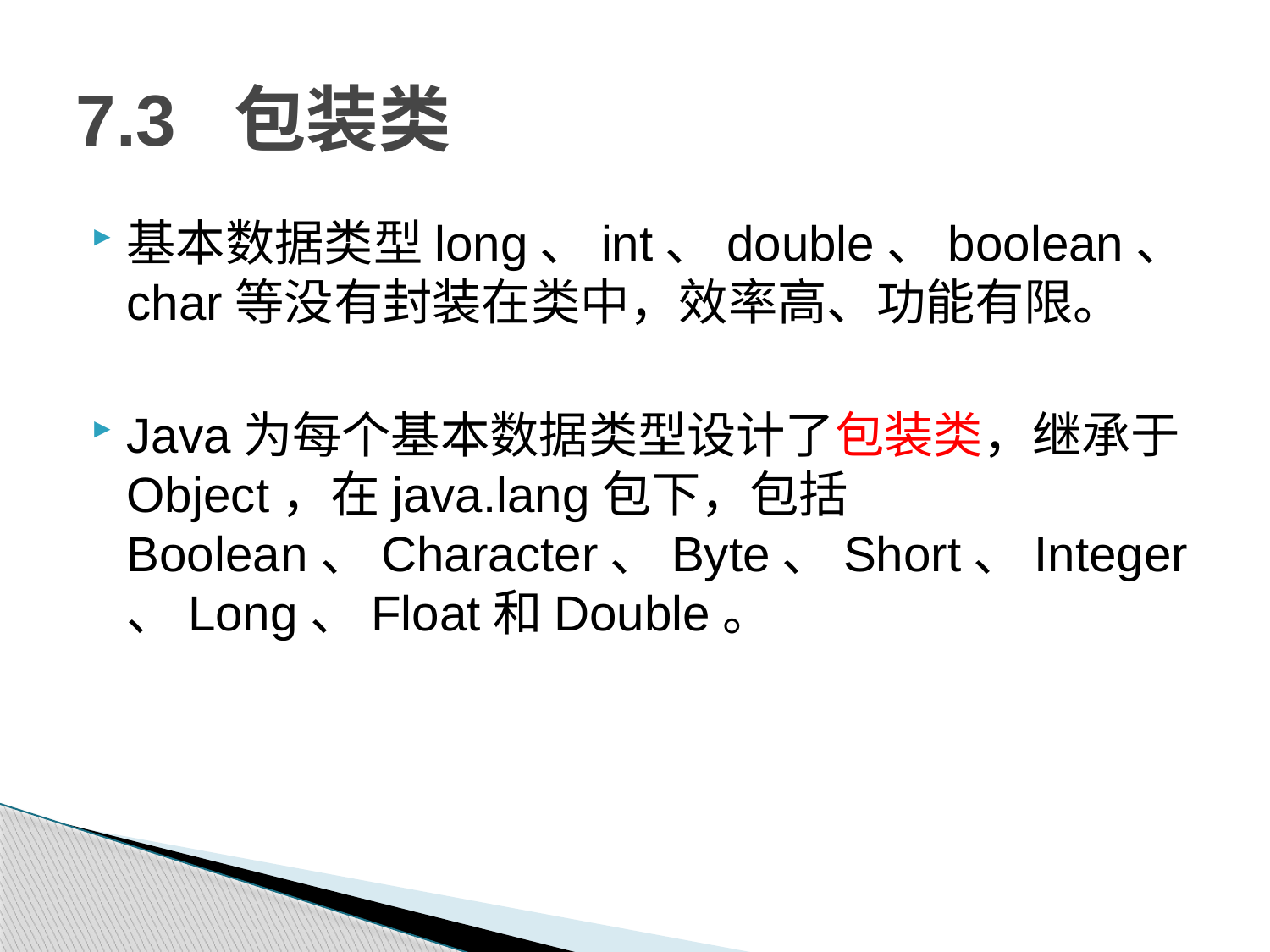

# 7.3  包装类
基本数据类型long、int、double、boolean、char等没有封装在类中，效率高、功能有限。

Java为每个基本数据类型设计了包装类，继承于Object，在java.lang包下，包括Boolean、Character、Byte、Short、Integer、Long、Float和Double。